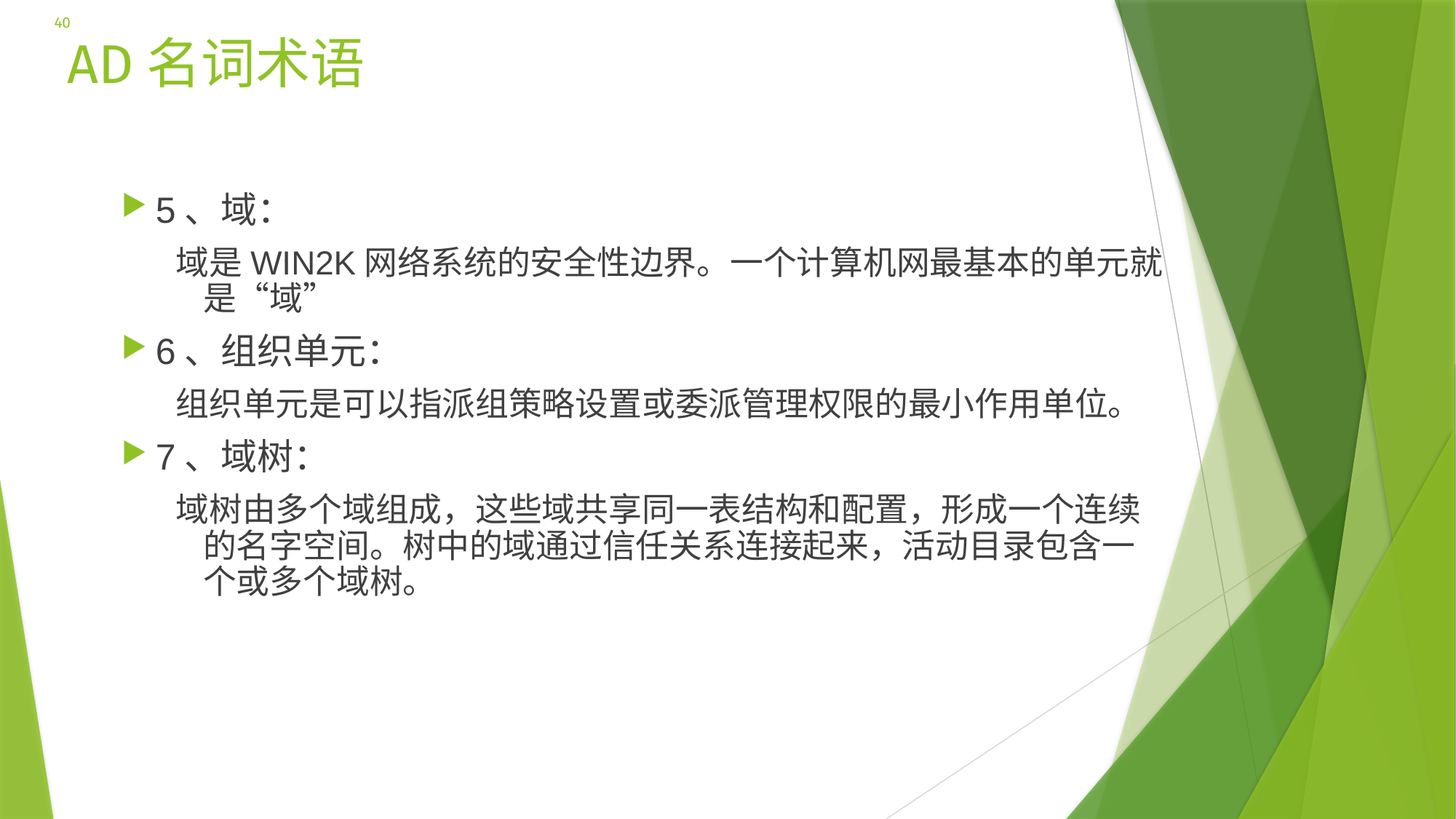

40
# AD名词术语
5、域：
域是WIN2K网络系统的安全性边界。一个计算机网最基本的单元就是“域”
6、组织单元：
组织单元是可以指派组策略设置或委派管理权限的最小作用单位。
7、域树：
域树由多个域组成，这些域共享同一表结构和配置，形成一个连续的名字空间。树中的域通过信任关系连接起来，活动目录包含一个或多个域树。